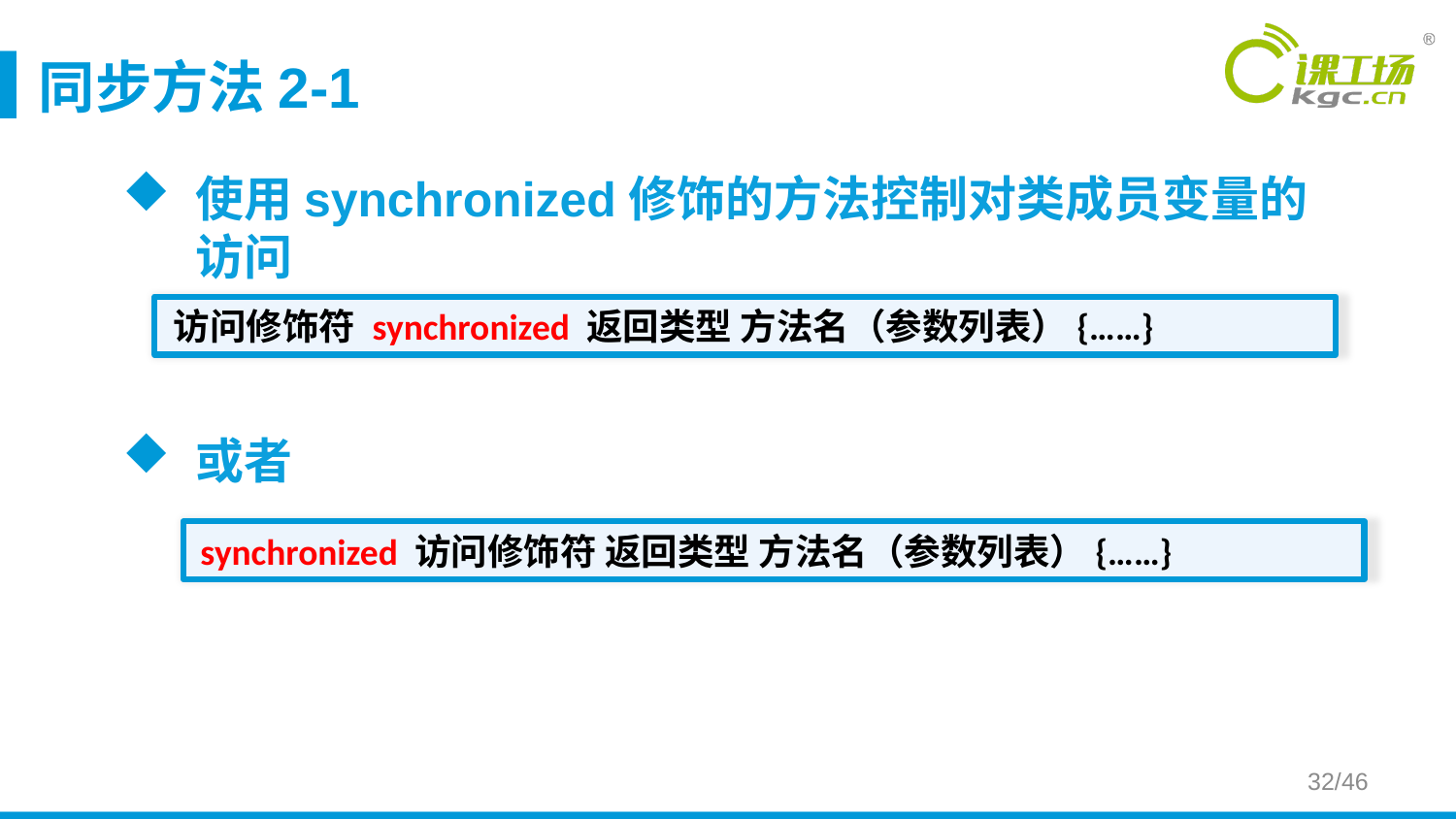

# 同步方法2-1
使用synchronized修饰的方法控制对类成员变量的访问

或者

synchronized就是为当前的线程声明一把锁

访问修饰符 synchronized 返回类型 方法名（参数列表）{……}
synchronized 访问修饰符 返回类型 方法名（参数列表）{……}
32/46